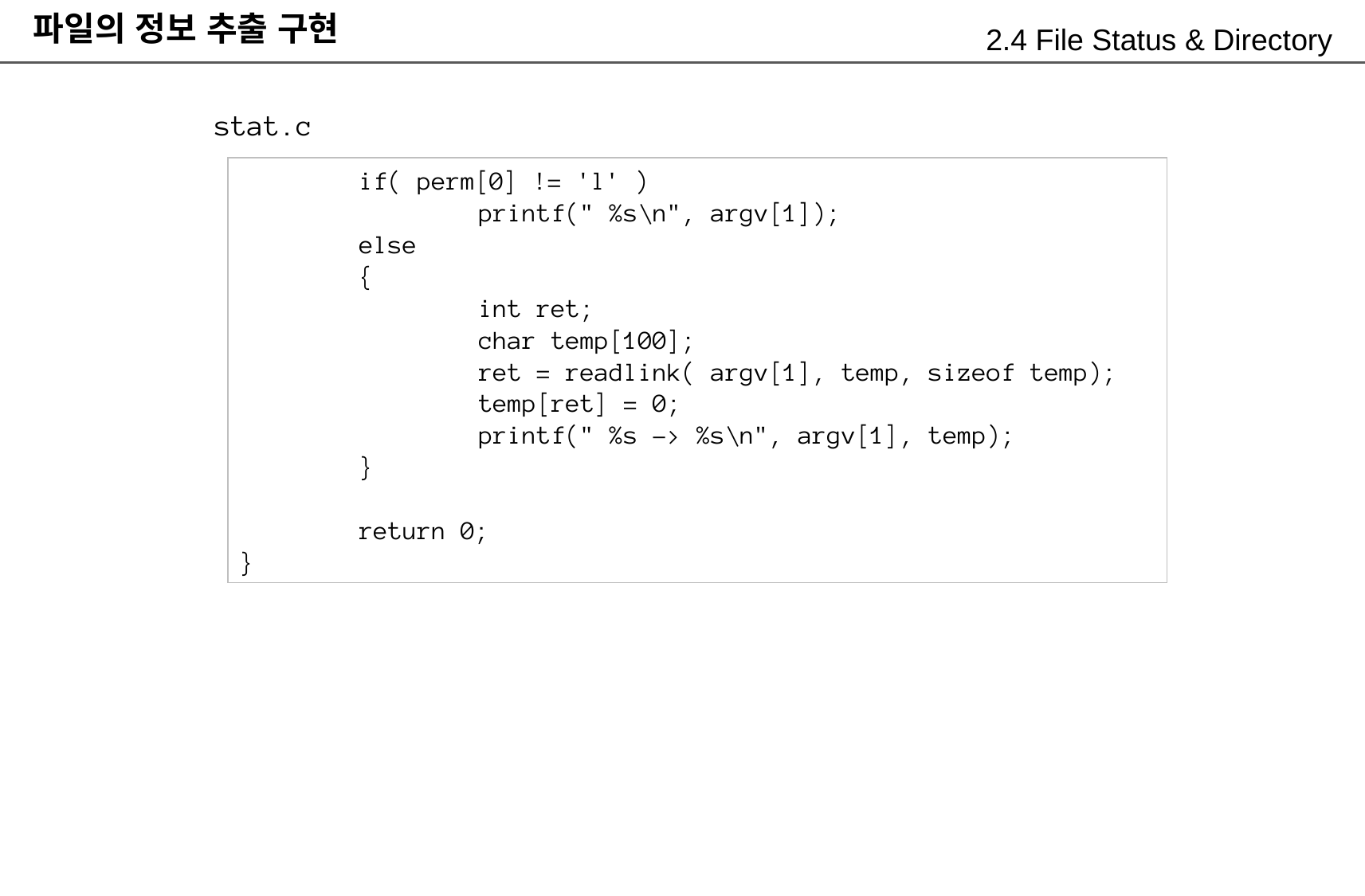

# 파일의 정보 추출 구현
2.4 File Status & Directory
stat.c
	if( perm[0] != 'l' )
		printf(" %s\n", argv[1]);
	else
	{
		int ret;
		char temp[100];
		ret = readlink( argv[1], temp, sizeof temp);
		temp[ret] = 0;
		printf(" %s -> %s\n", argv[1], temp);
	}

	return 0;
}